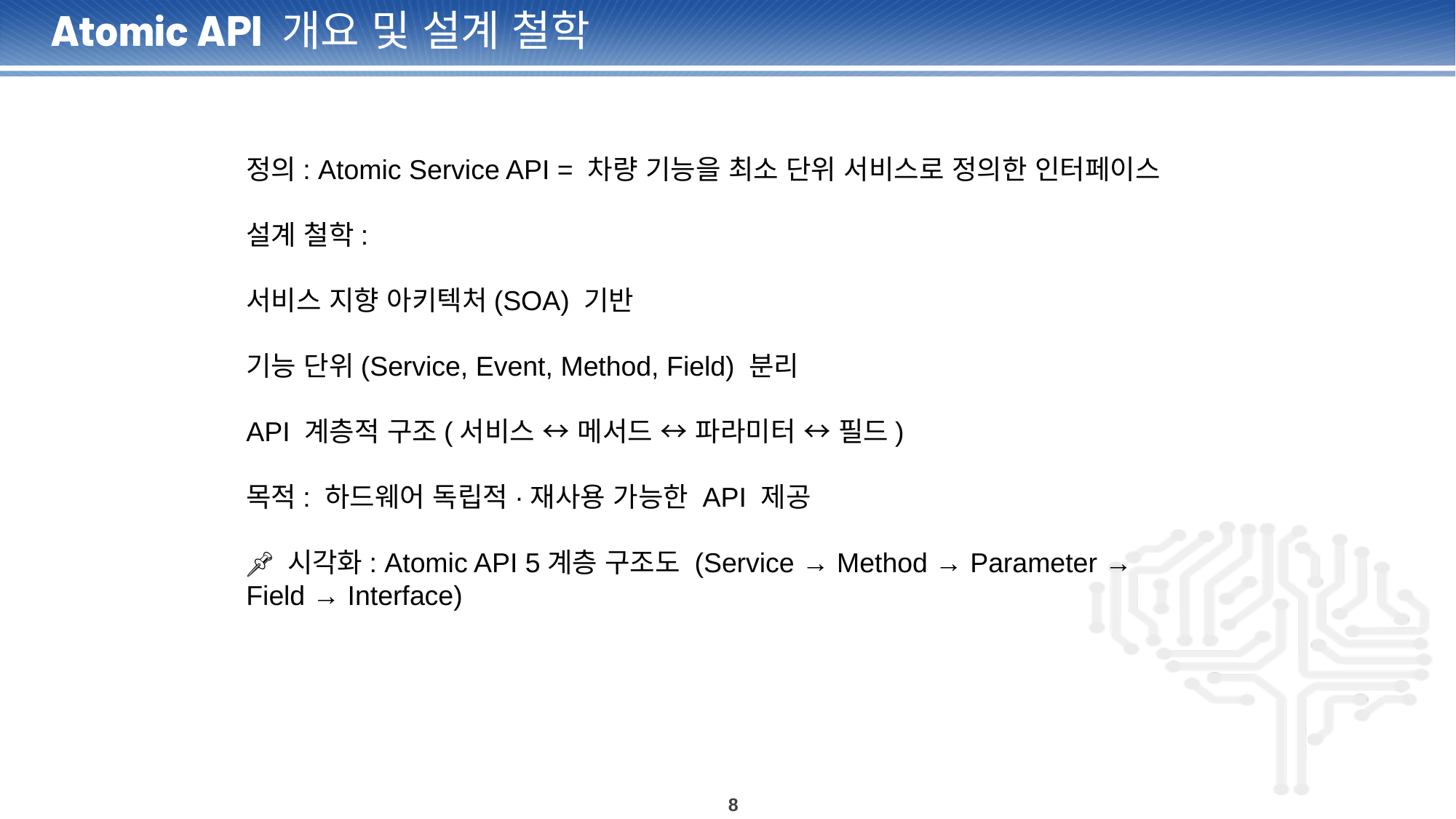

# Atomic API 개요 및 설계 철학
정의: Atomic Service API = 차량 기능을 최소 단위 서비스로 정의한 인터페이스

설계 철학:

서비스 지향 아키텍처(SOA) 기반

기능 단위(Service, Event, Method, Field) 분리

API 계층적 구조(서비스 ↔ 메서드 ↔ 파라미터 ↔ 필드)

목적: 하드웨어 독립적·재사용 가능한 API 제공

📌 시각화: Atomic API 5계층 구조도 (Service → Method → Parameter → Field → Interface)